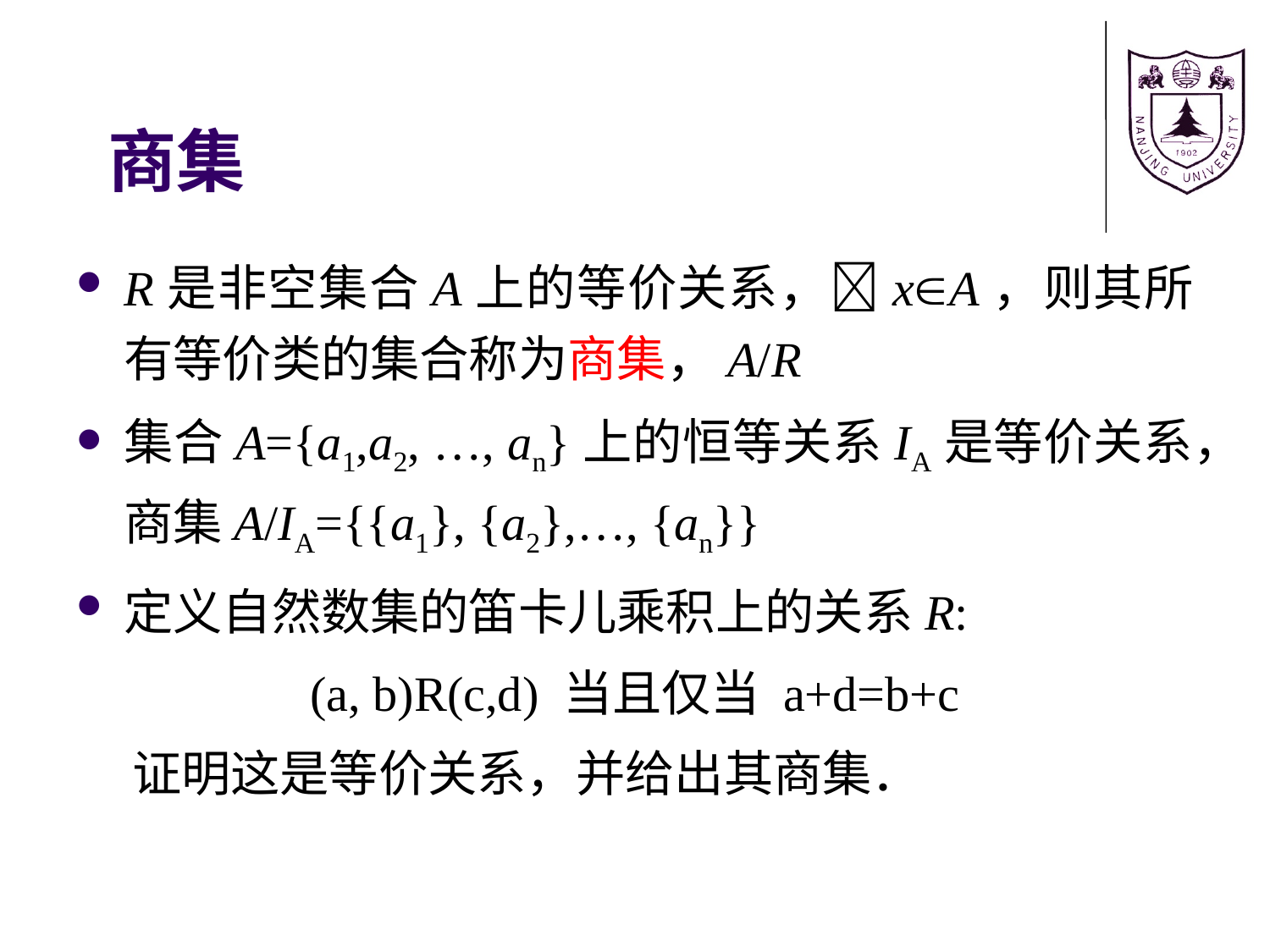

# 商集
R是非空集合A上的等价关系，∀x∈A，则其所有等价类的集合称为商集，A/R
集合A={a1,a2, …, an}上的恒等关系IA是等价关系，商集A/IA={{a1}, {a2},…, {an}}
定义自然数集的笛卡儿乘积上的关系R:
(a, b)R(c,d) 当且仅当 a+d=b+c
    证明这是等价关系，并给出其商集．